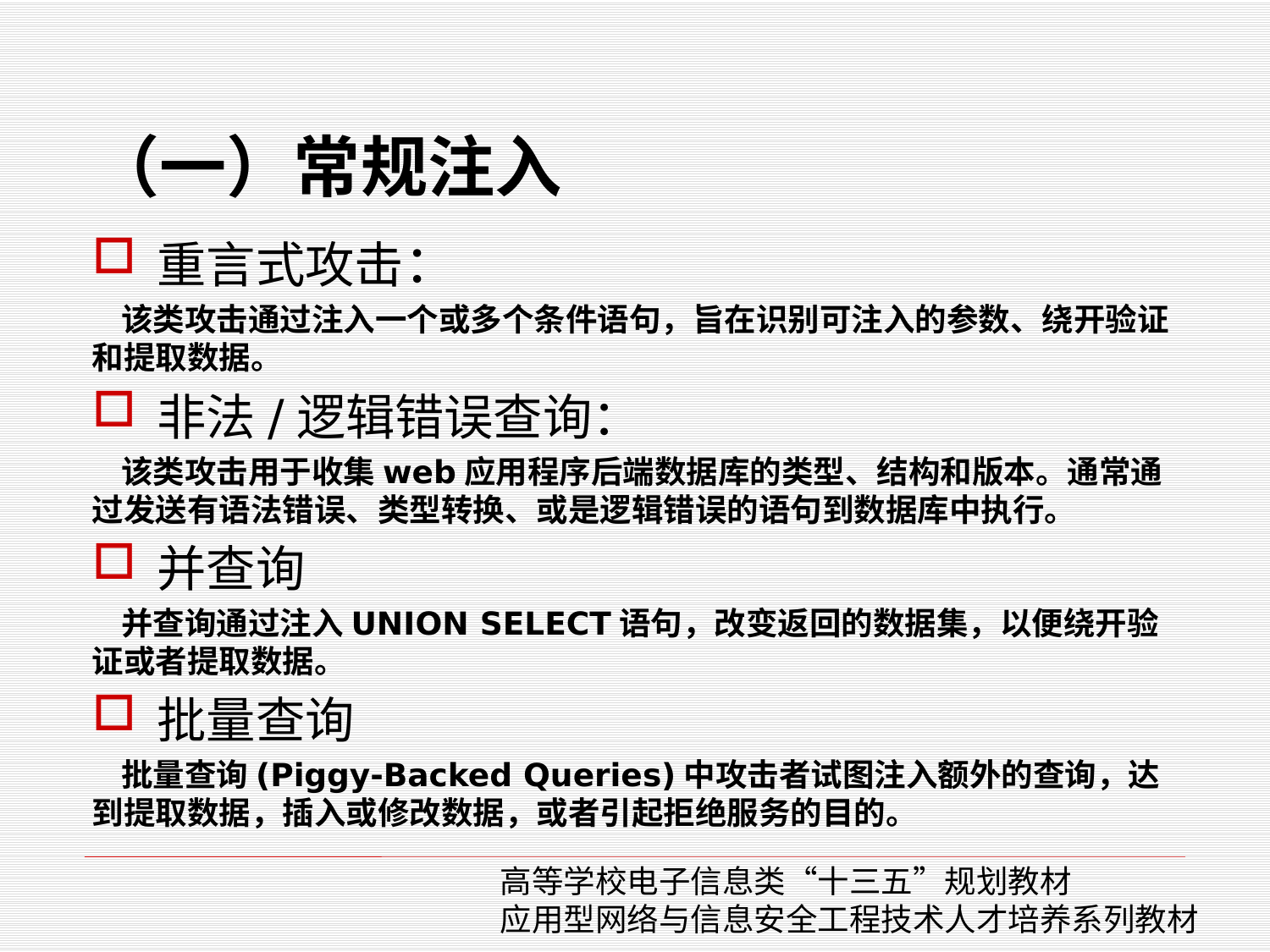

# （一）常规注入
重言式攻击：
   该类攻击通过注入一个或多个条件语句，旨在识别可注入的参数、绕开验证和提取数据。
非法/逻辑错误查询：
   该类攻击用于收集web应用程序后端数据库的类型、结构和版本。通常通过发送有语法错误、类型转换、或是逻辑错误的语句到数据库中执行。
并查询
   并查询通过注入UNION SELECT语句，改变返回的数据集，以便绕开验证或者提取数据。
批量查询
   批量查询(Piggy-Backed Queries)中攻击者试图注入额外的查询，达到提取数据，插入或修改数据，或者引起拒绝服务的目的。

高等学校电子信息类“十三五”规划教材
应用型网络与信息安全工程技术人才培养系列教材